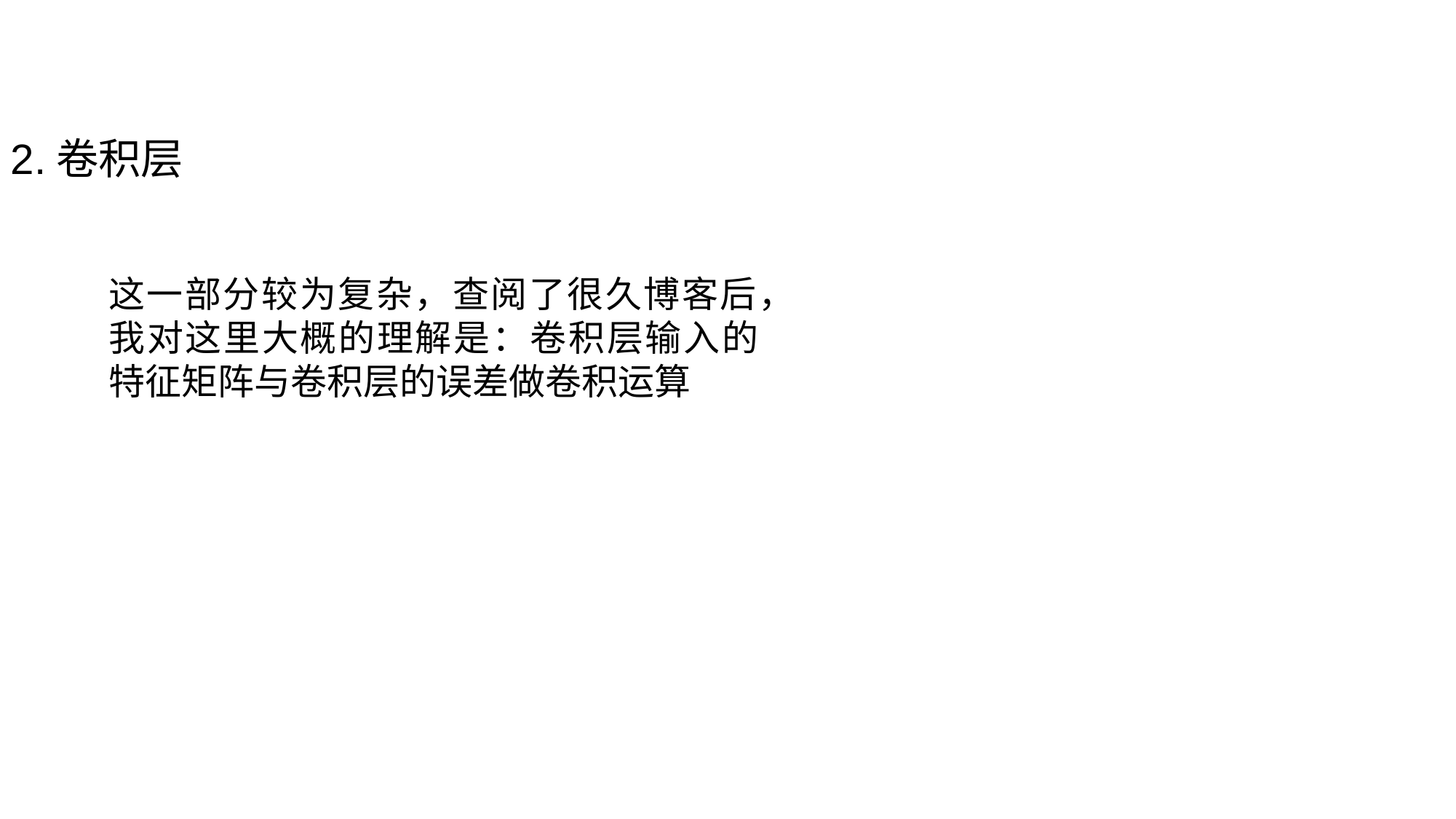

2.卷积层
这一部分较为复杂，查阅了很久博客后，我对这里大概的理解是：卷积层输入的特征矩阵与卷积层的误差做卷积运算